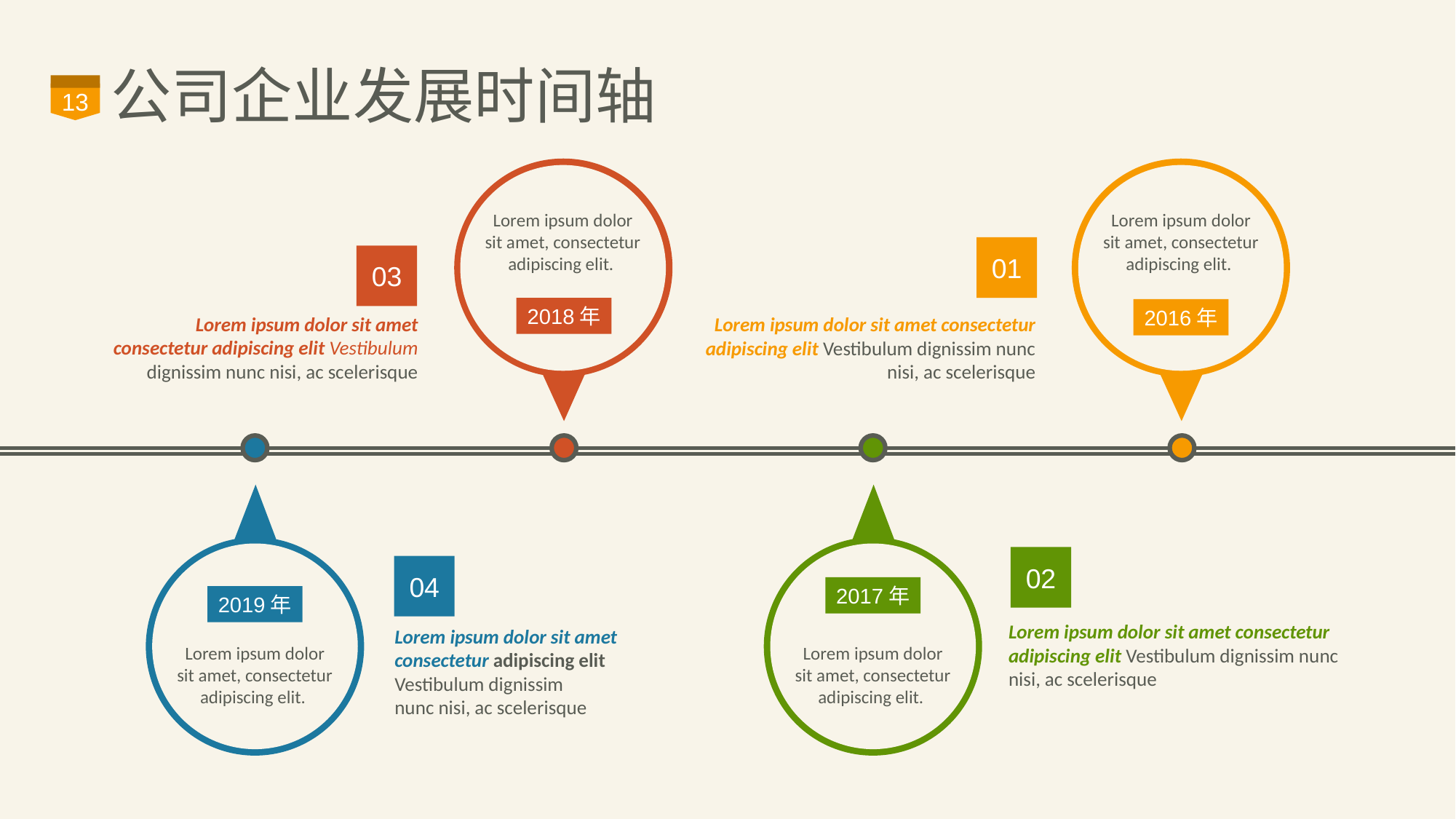

# 公司企业发展时间轴
13

Lorem ipsum dolor sit amet, consectetur adipiscing elit.
2018年

Lorem ipsum dolor sit amet, consectetur adipiscing elit.
2016年
01
Lorem ipsum dolor sit amet consectetur adipiscing elit Vestibulum dignissim nunc nisi, ac scelerisque
03
Lorem ipsum dolor sit amet consectetur adipiscing elit Vestibulum dignissim nunc nisi, ac scelerisque

2019年
Lorem ipsum dolor sit amet, consectetur adipiscing elit.

2017年
Lorem ipsum dolor sit amet, consectetur adipiscing elit.
02
Lorem ipsum dolor sit amet consectetur adipiscing elit Vestibulum dignissim nunc nisi, ac scelerisque
04
Lorem ipsum dolor sit amet consectetur adipiscing elit Vestibulum dignissim
nunc nisi, ac scelerisque